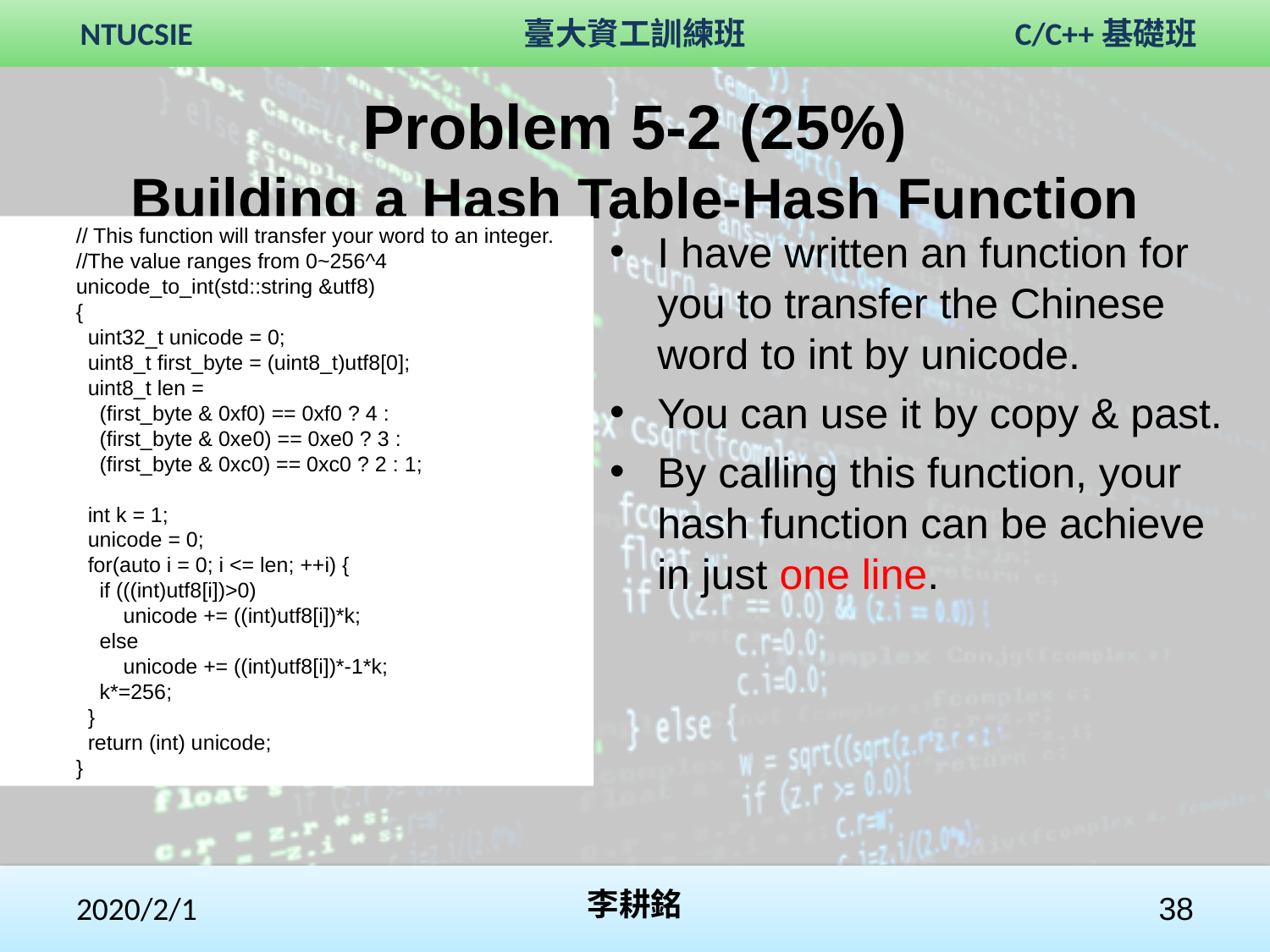

# Problem 5-2 (25%) Building a Hash Table-Hash Function
// This function will transfer your word to an integer.
//The value ranges from 0~256^4
unicode_to_int(std::string &utf8)
{
  uint32_t unicode = 0;
  uint8_t first_byte = (uint8_t)utf8[0];
  uint8_t len =
    (first_byte & 0xf0) == 0xf0 ? 4 :
    (first_byte & 0xe0) == 0xe0 ? 3 :
    (first_byte & 0xc0) == 0xc0 ? 2 : 1;

  int k = 1;
  unicode = 0;
  for(auto i = 0; i <= len; ++i) {
    if (((int)utf8[i])>0)
        unicode += ((int)utf8[i])*k;
    else
        unicode += ((int)utf8[i])*-1*k;
    k*=256;
  }
  return (int) unicode;
}
I have written an function for you to transfer the Chinese word to int by unicode.
You can use it by copy & past.
By calling this function, your hash function can be achieve in just one line.
2020/2/1
李耕銘
38